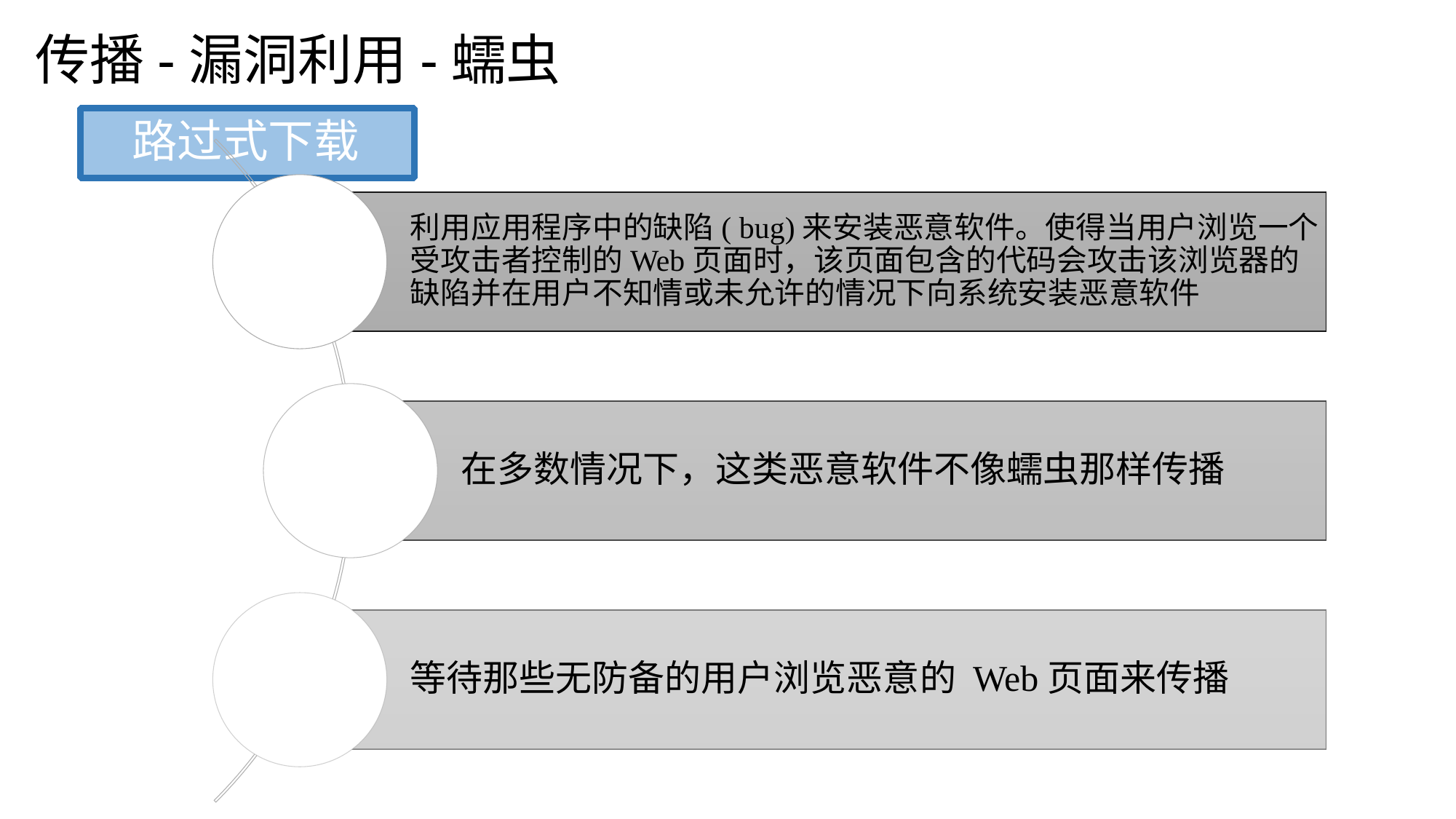

传播-漏洞利用-蠕虫

路过式下载
利用应用程序中的缺陷( bug)来安装恶意软件。使得当用户浏览一个受攻击者控制的Web页面时，该页面包含的代码会攻击该浏览器的缺陷并在用户不知情或未允许的情况下向系统安装恶意软件
在多数情况下，这类恶意软件不像蠕虫那样传播
等待那些无防备的用户浏览恶意的 Web页面来传播